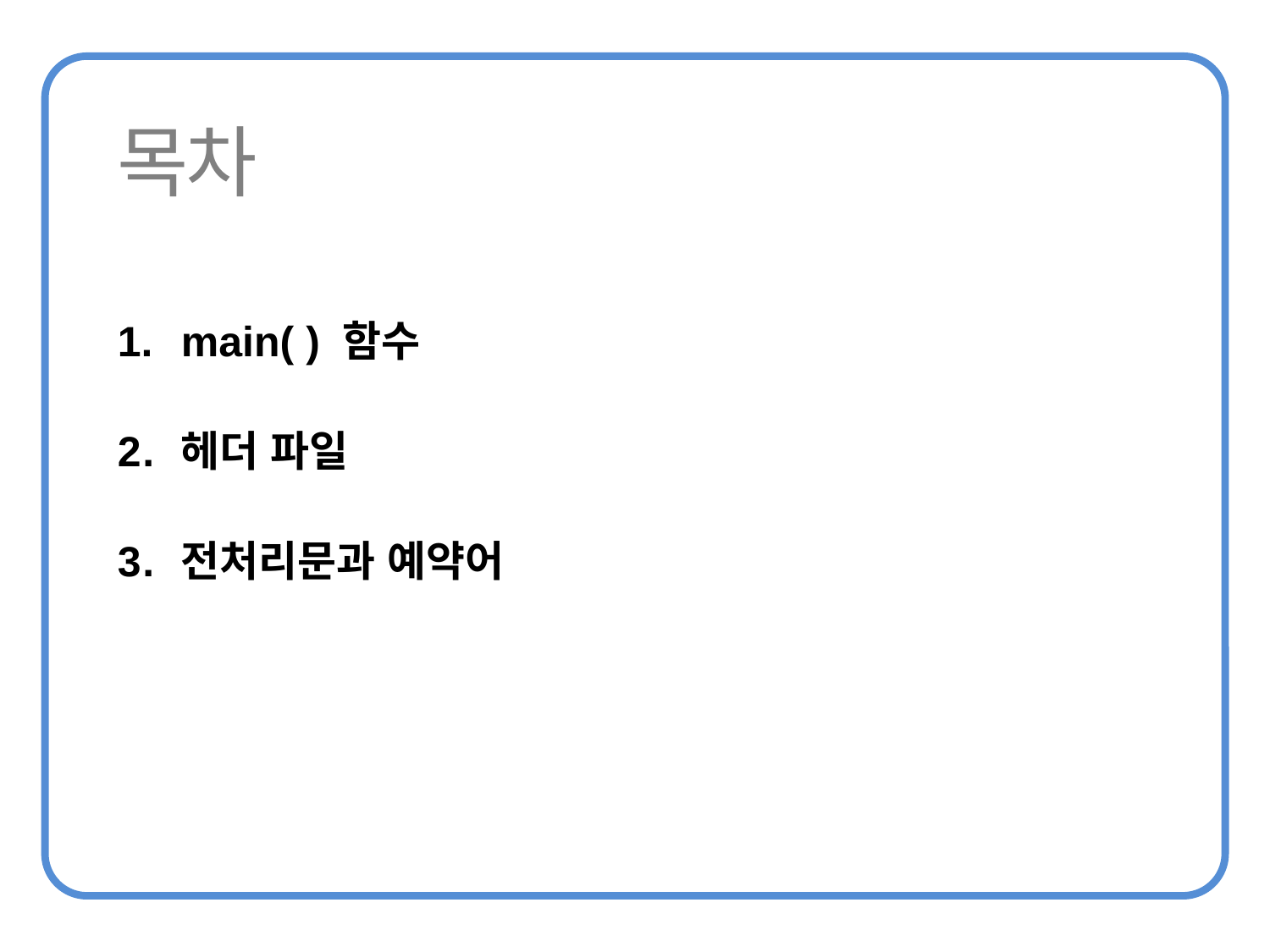

main( ) 함수
헤더 파일
전처리문과 예약어